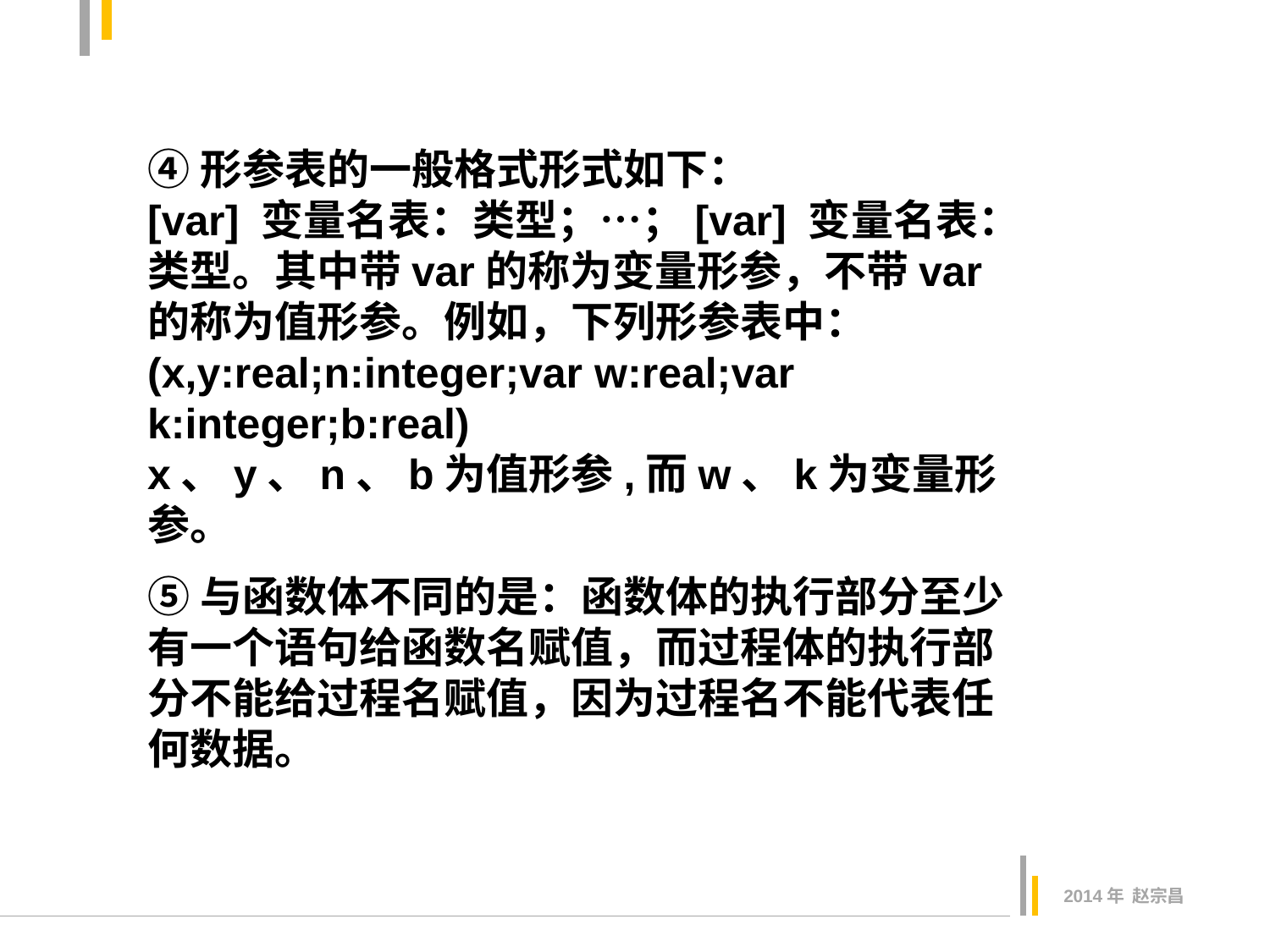

④形参表的一般格式形式如下：
[var] 变量名表：类型；…；[var] 变量名表：类型。其中带var的称为变量形参，不带var的称为值形参。例如，下列形参表中：
(x,y:real;n:integer;var w:real;var k:integer;b:real)
x、y、n、b为值形参,而w、k为变量形参。
⑤与函数体不同的是：函数体的执行部分至少有一个语句给函数名赋值，而过程体的执行部分不能给过程名赋值，因为过程名不能代表任何数据。